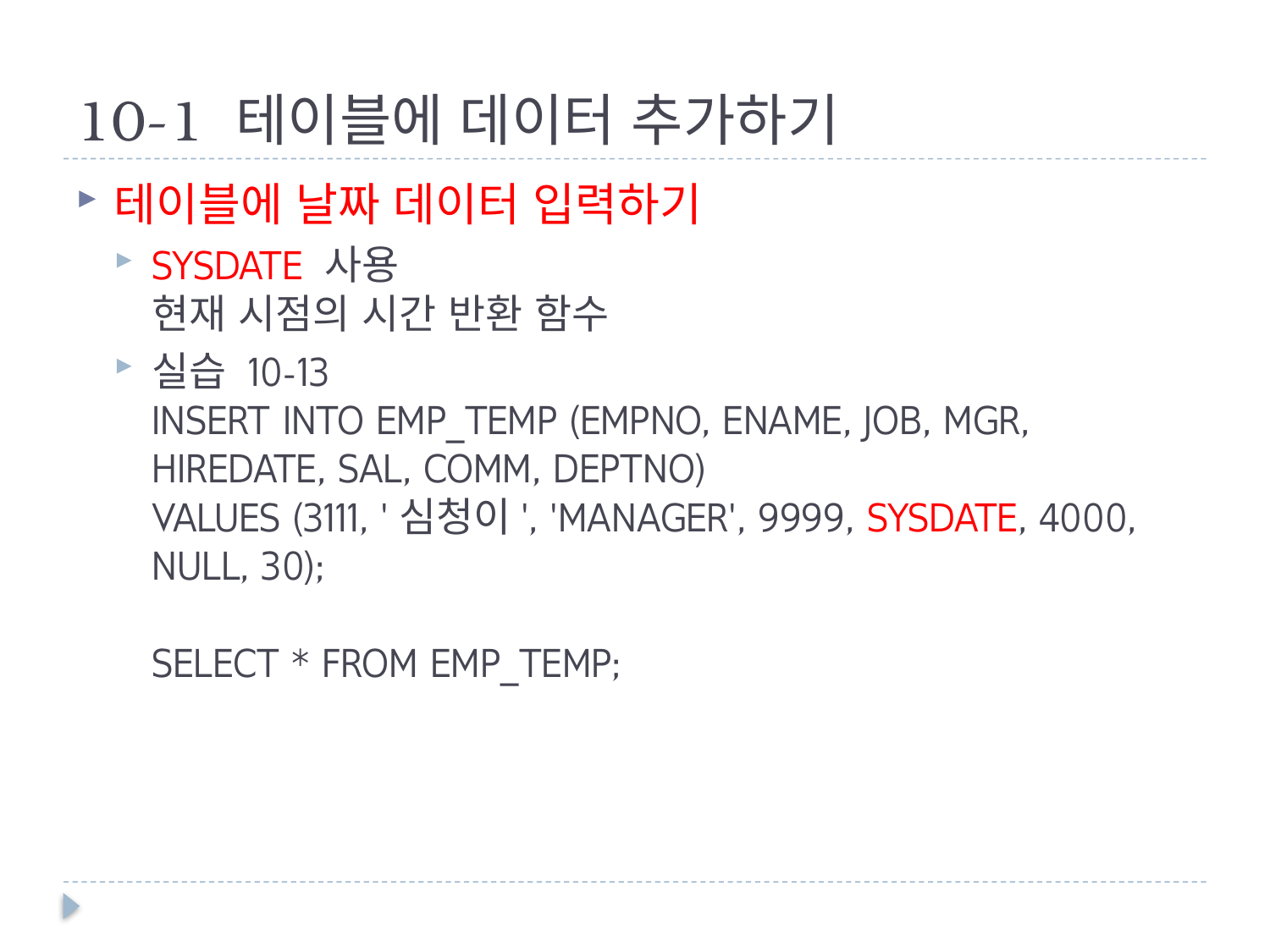

# 10-1 테이블에 데이터 추가하기
테이블에 날짜 데이터 입력하기
SYSDATE 사용
현재 시점의 시간 반환 함수
실습 10-13
INSERT INTO EMP_TEMP (EMPNO, ENAME, JOB, MGR, HIREDATE, SAL, COMM, DEPTNO)
VALUES (3111, '심청이', 'MANAGER', 9999, SYSDATE, 4000, NULL, 30);
SELECT * FROM EMP_TEMP;